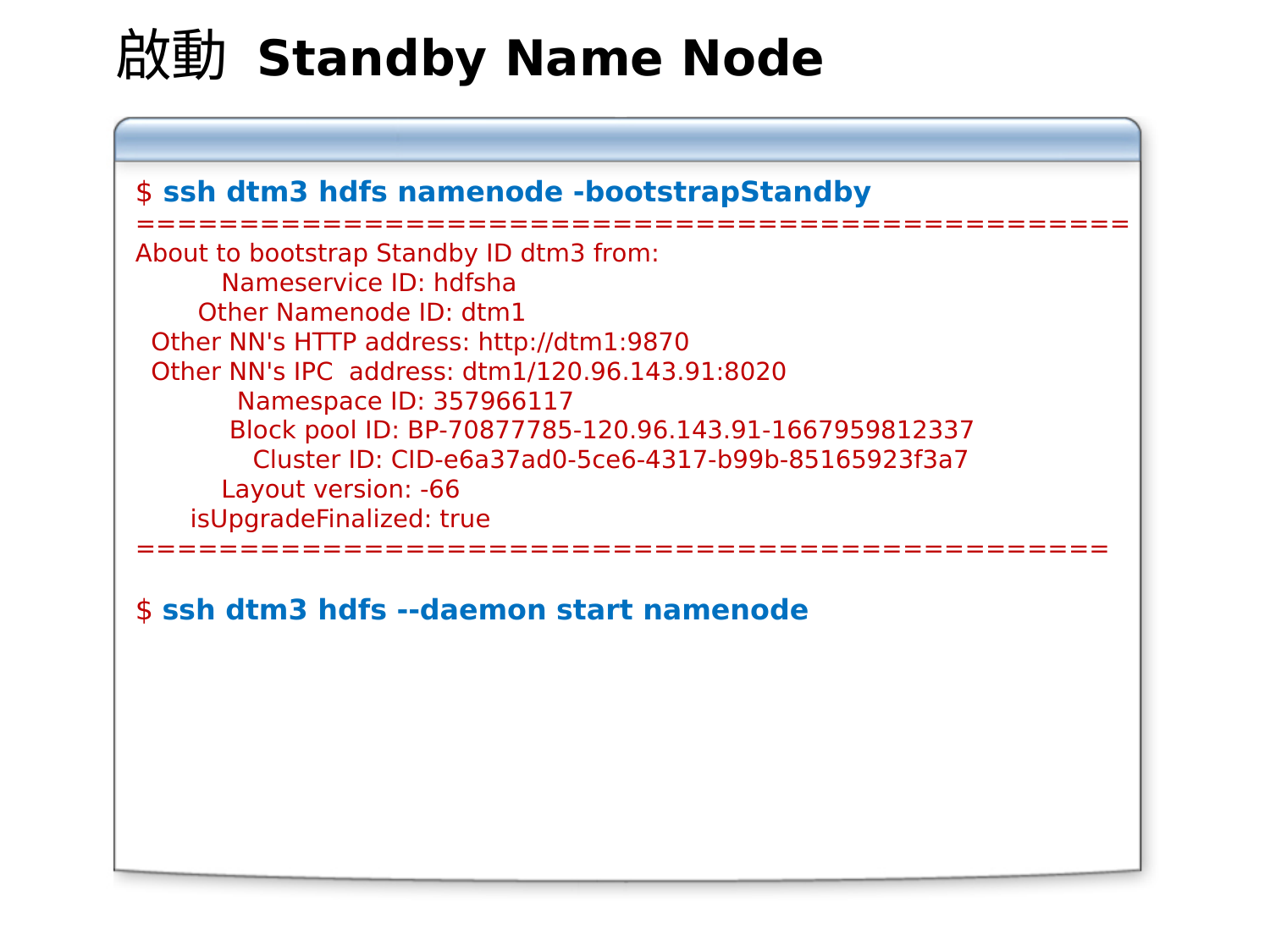

啟動 Standby Name Node
$ ssh dtm3 hdfs namenode -bootstrapStandby
================================================
About to bootstrap Standby ID dtm3 from:
           Nameservice ID: hdfsha
        Other Namenode ID: dtm1
  Other NN's HTTP address: http://dtm1:9870
  Other NN's IPC  address: dtm1/120.96.143.91:8020
             Namespace ID: 357966117
            Block pool ID: BP-70877785-120.96.143.91-1667959812337
               Cluster ID: CID-e6a37ad0-5ce6-4317-b99b-85165923f3a7
           Layout version: -66
       isUpgradeFinalized: true
===============================================

$ ssh dtm3 hdfs --daemon start namenode